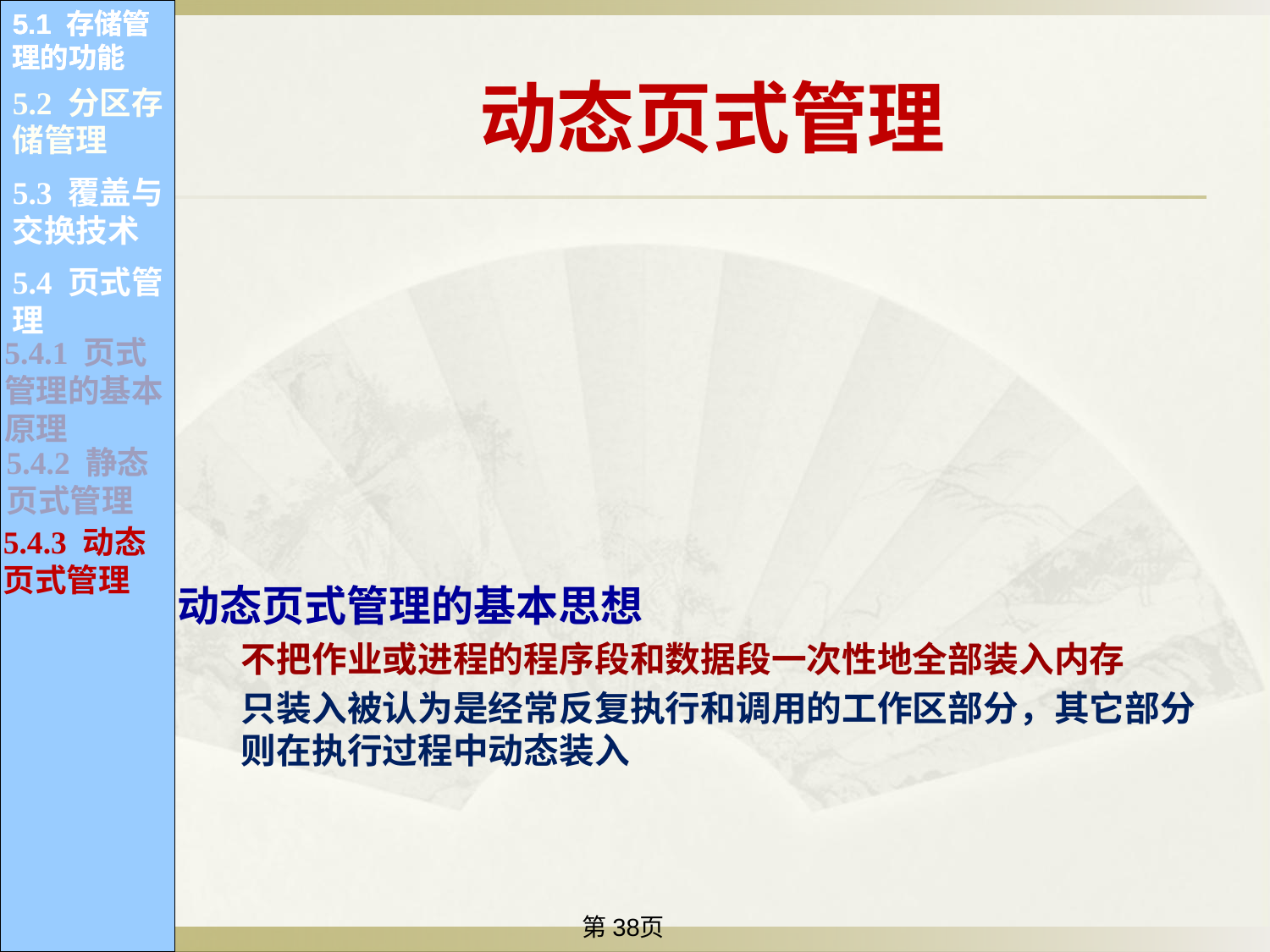

5.1 存储管理的功能

5.1 存储管理的功能
5.1 存储管理的功能
5.1 存储管理的功能

5.1 存储管理的功能

5.1 存储管理的功能
5.1 存储管理的功能
5.1 存储管理的功能

5.1 存储管理的功能

5.1 存储管理的功能
5.1 存储管理的功能
5.1 存储管理的功能
动态页式管理
5.2 分区存储管理
5.1.1 内存的分配和回收
5.1.2 内存空间的共享
5.1.2 内存空间的共享
5.3 覆盖与交换技术
动态页式管理的基本思想
不把作业或进程的程序段和数据段一次性地全部装入内存
只装入被认为是经常反复执行和调用的工作区部分，其它部分则在执行过程中动态装入

5.1.3 存储保护
5.1.3 存储保护
5.4 页式管理
5.1.4 内存空间的扩充
5.4.1 页式管理的基本原理
5.4.2 静态页式管理
5.4.3 动态页式管理